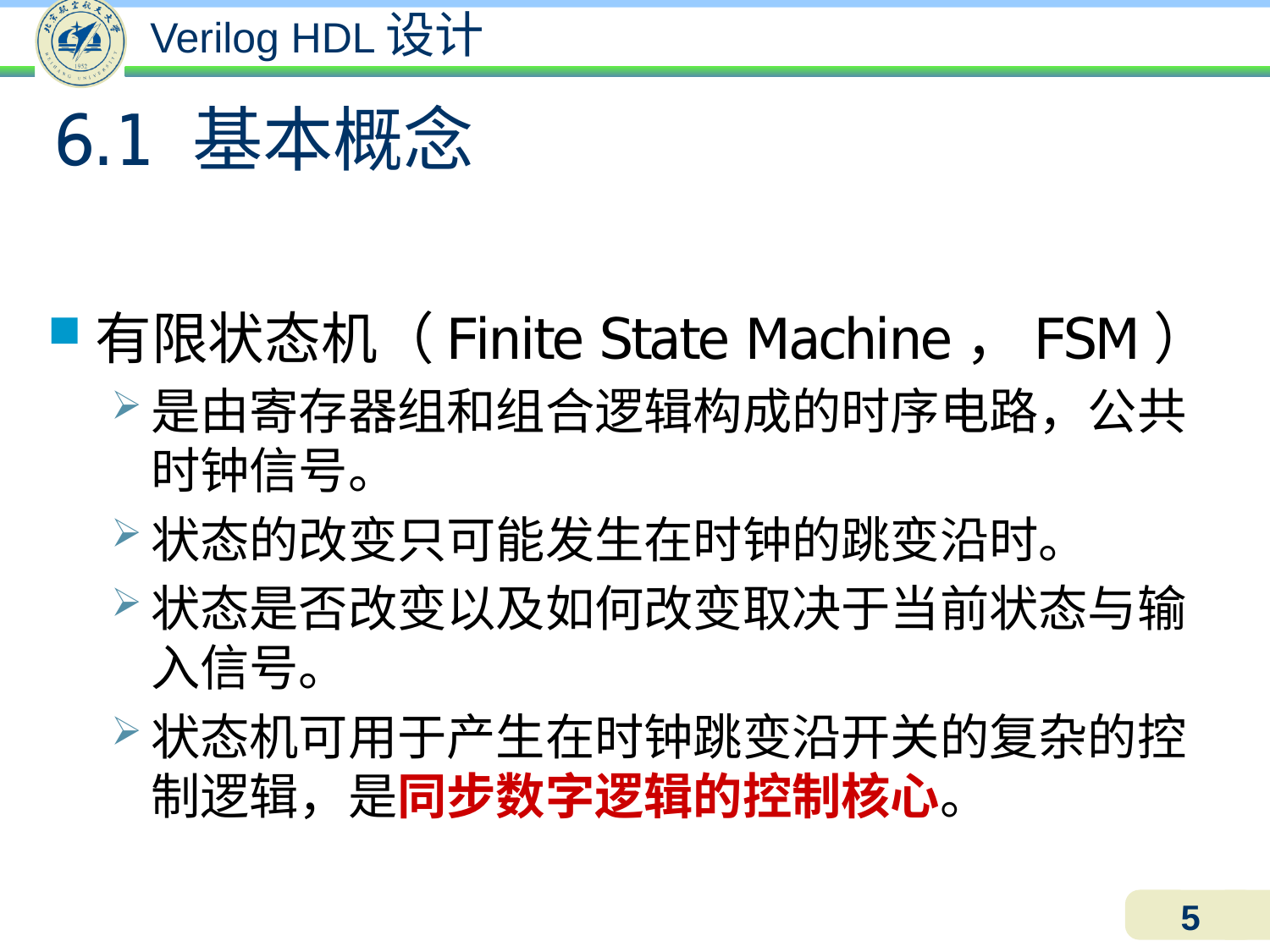

6.1 基本概念

有限状态机（Finite State Machine，FSM）
是由寄存器组和组合逻辑构成的时序电路，公共时钟信号。
状态的改变只可能发生在时钟的跳变沿时。
状态是否改变以及如何改变取决于当前状态与输入信号。
状态机可用于产生在时钟跳变沿开关的复杂的控制逻辑，是同步数字逻辑的控制核心。

5